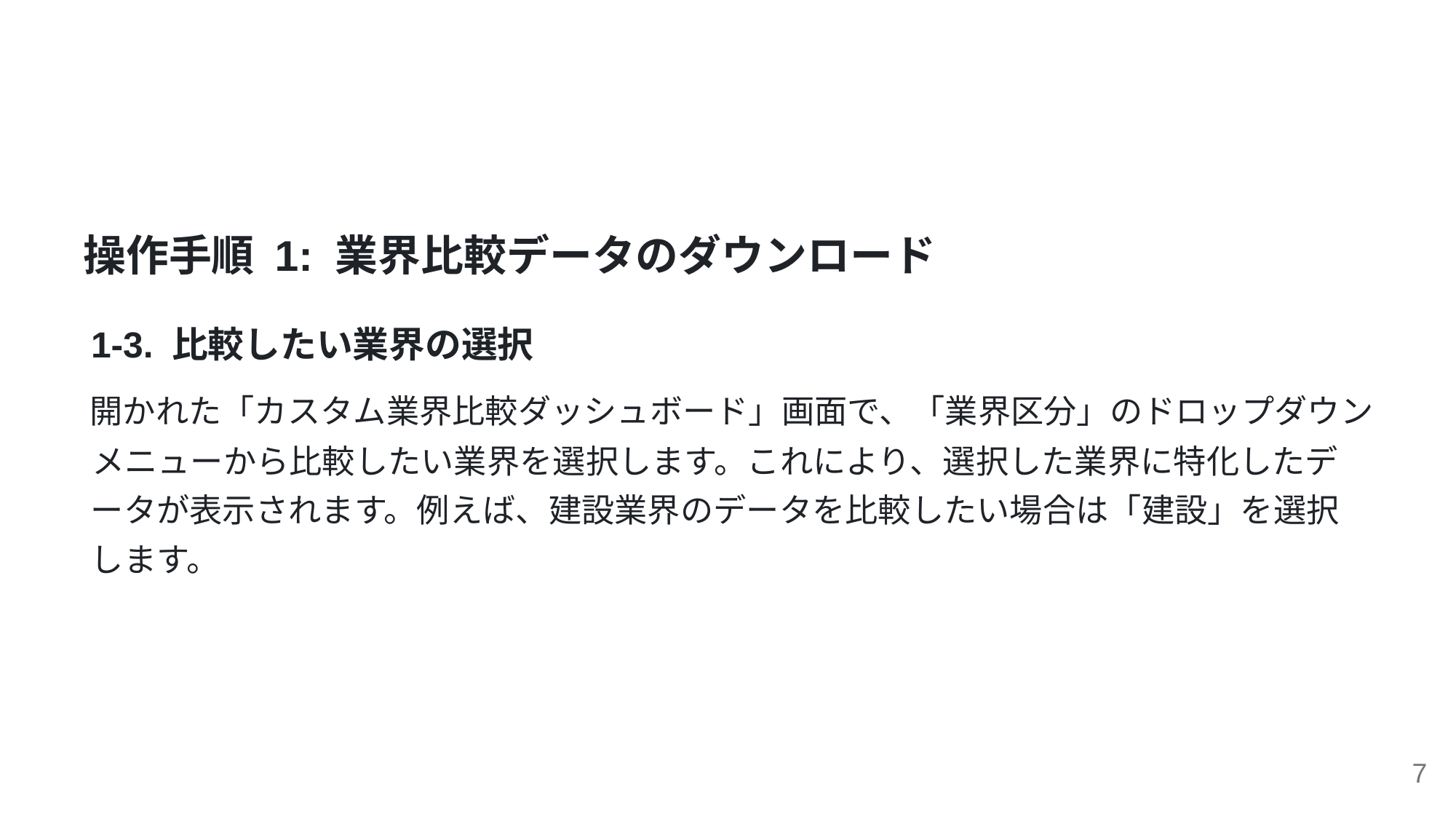

操作⼿順 1: 業界⽐較データのダウンロード
1-3. ⽐較したい業界の選択
開かれた「カスタム業界⽐較ダッシュボード」画⾯で、「業界区分」のドロップダウン
メニューから⽐較したい業界を選択します。これにより、選択した業界に特化したデ
ータが表⽰されます。例えば、建設業界のデータを⽐較したい場合は「建設」を選択
します。
7